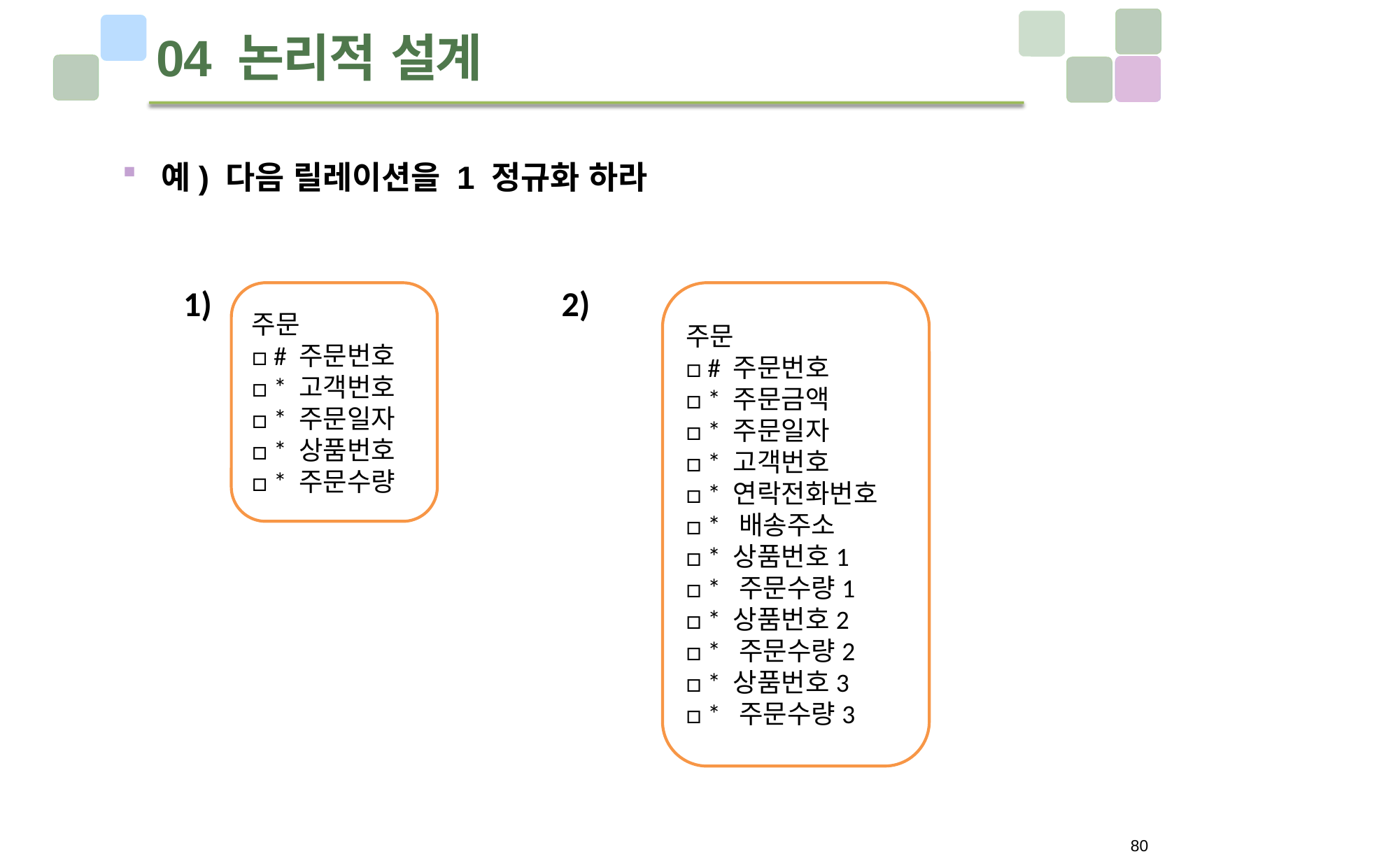

# 04 논리적 설계
예) 다음 릴레이션을 1 정규화 하라
1)
2)
주문
□ # 주문번호
□ * 고객번호
□ * 주문일자
□ * 상품번호
□ * 주문수량
주문
□ # 주문번호
□ * 주문금액
□ * 주문일자
□ * 고객번호
□ * 연락전화번호
□ *  배송주소
□ * 상품번호1
□ *  주문수량1
□ * 상품번호2
□ *  주문수량2
□ * 상품번호3
□ *  주문수량3
80